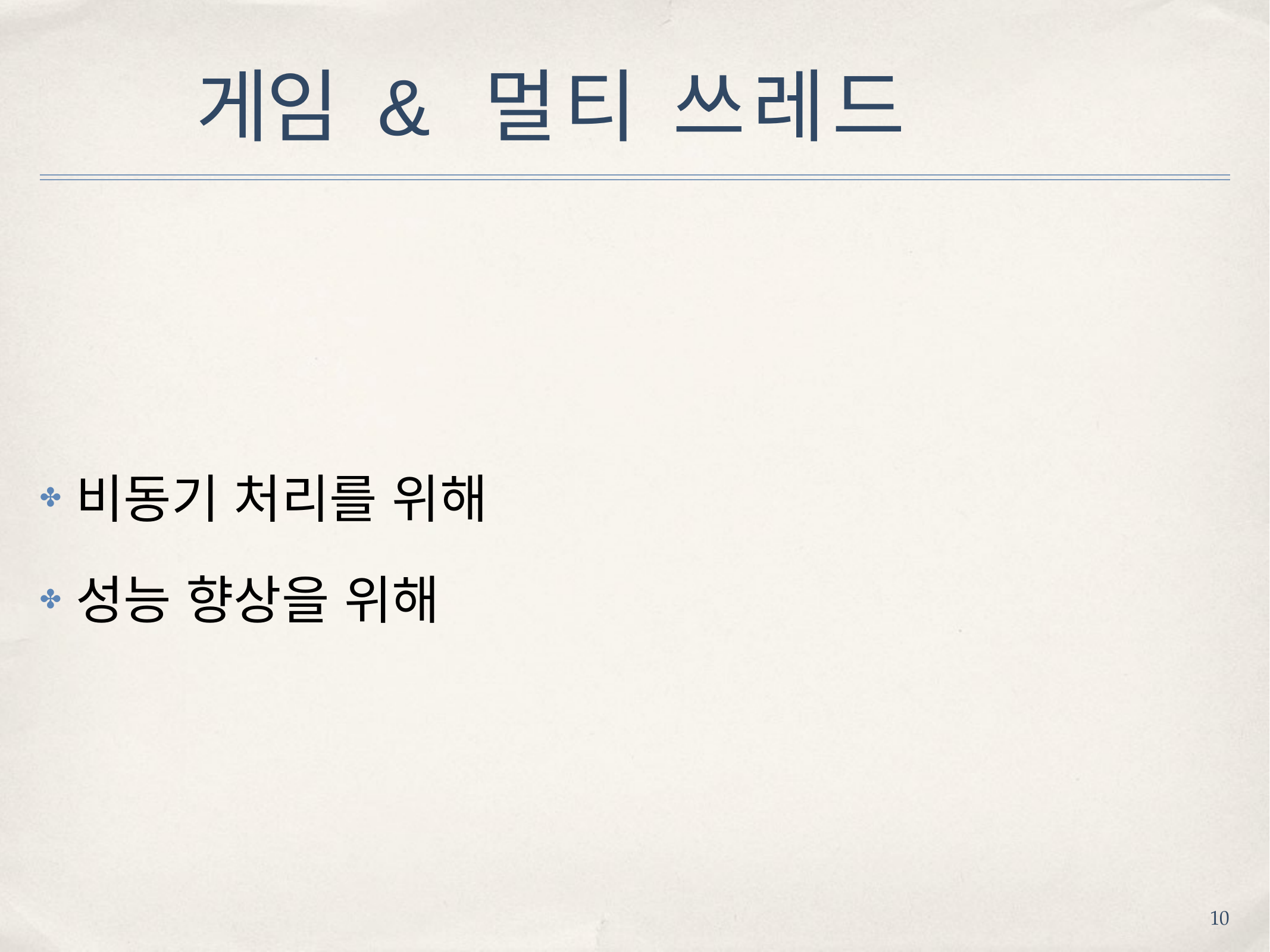

# 게임 & 멀티 쓰레드
비동기 처리를 위해
성능 향상을 위해
✤
✤
10